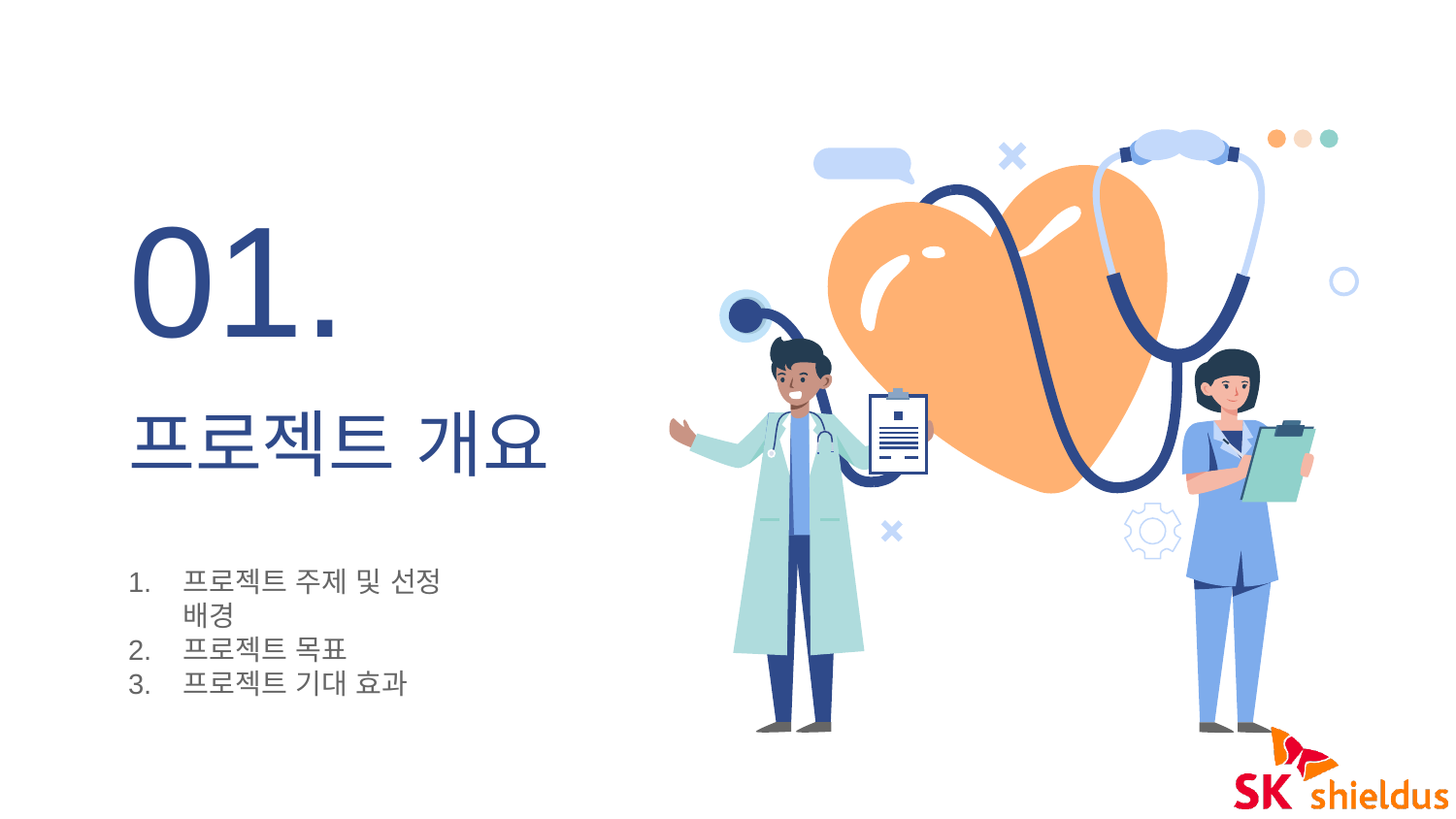

01.
# 프로젝트 개요
프로젝트 주제 및 선정 배경
프로젝트 목표
프로젝트 기대 효과